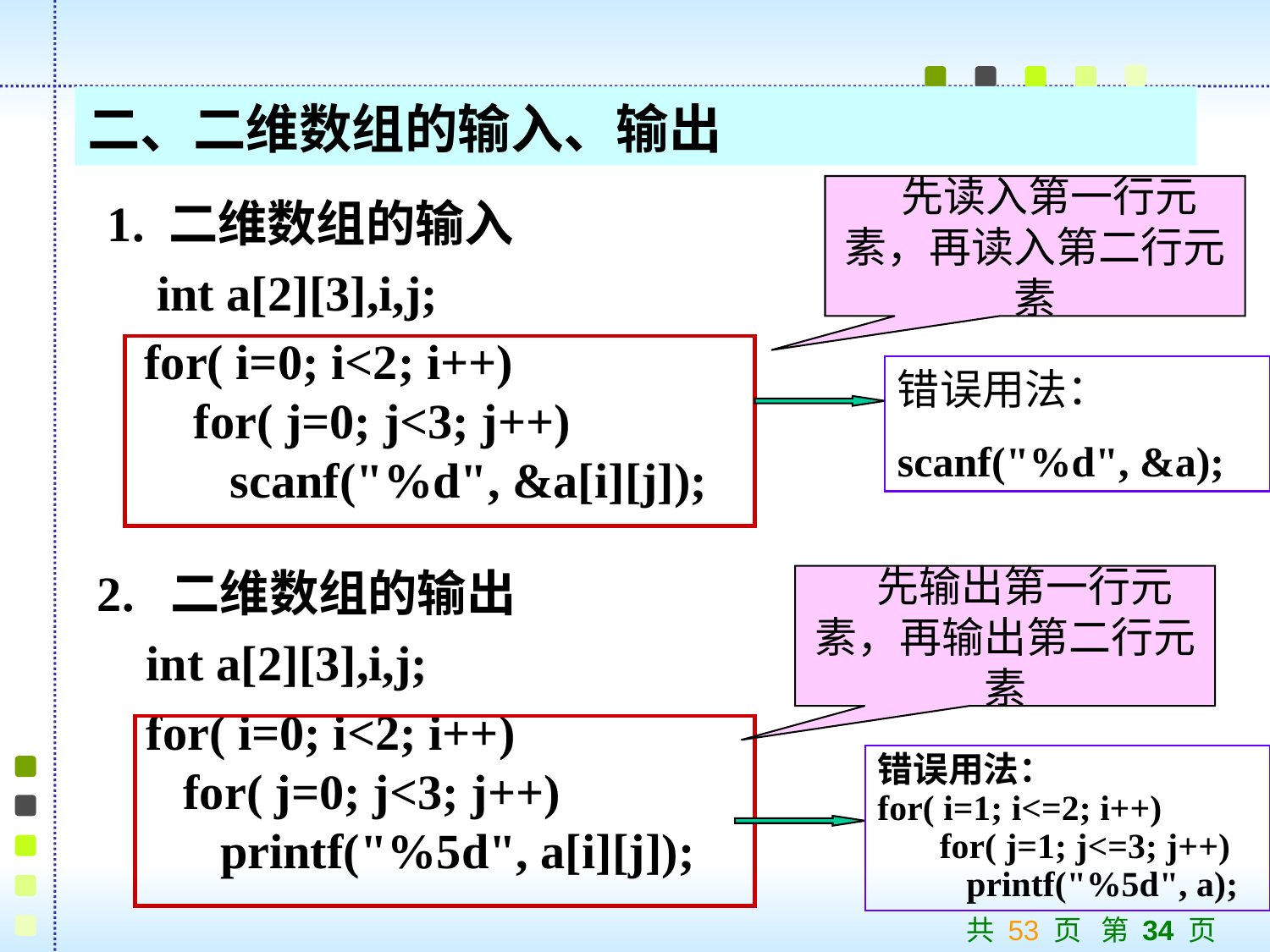

二、二维数组的输入、输出
  先读入第一行元素，再读入第二行元素
1. 二维数组的输入
    int a[2][3],i,j;
   for( i=0; i<2; i++)
       for( j=0; j<3; j++)
          scanf("%d", &a[i][j]);

错误用法：
scanf("%d", &a);

2.  二维数组的输出
    int a[2][3],i,j;
    for( i=0; i<2; i++)
       for( j=0; j<3; j++)
          printf("%5d", a[i][j]);

   先输出第一行元素，再输出第二行元素

错误用法：
for( i=1; i<=2; i++)
       for( j=1; j<=3; j++)
          printf("%5d", a);

共 53 页   第 34 页